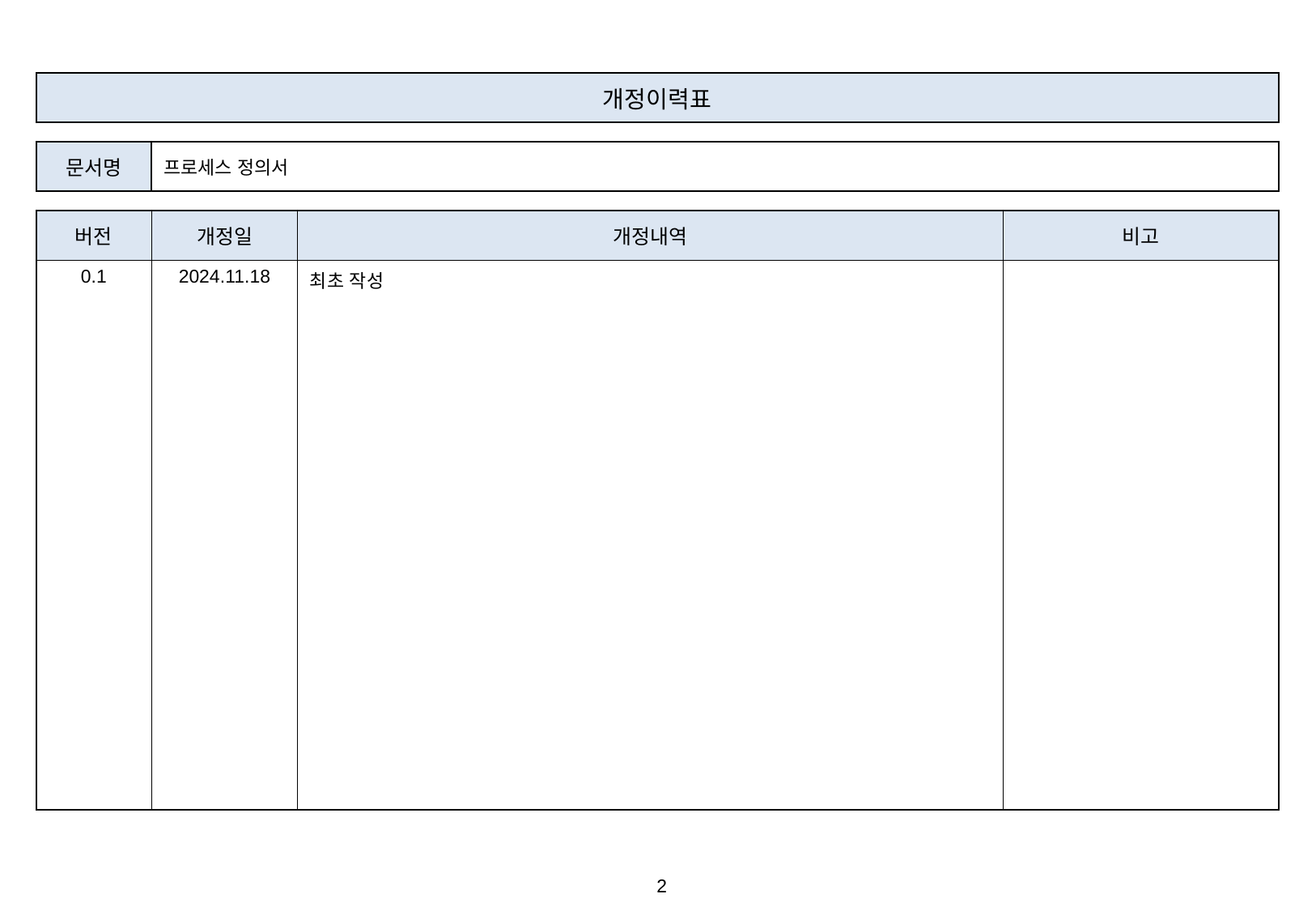

| 개정이력표 |  |  |  |
| --- | --- | --- | --- |
|  |  |  |  |
| 문서명 | 프로세스 정의서 |  |  |
|  |  |  |  |
| 버전 | 개정일 | 개정내역 | 비고 |
| 0.1 | 2024.11.18 | 최초 작성 |  |
2